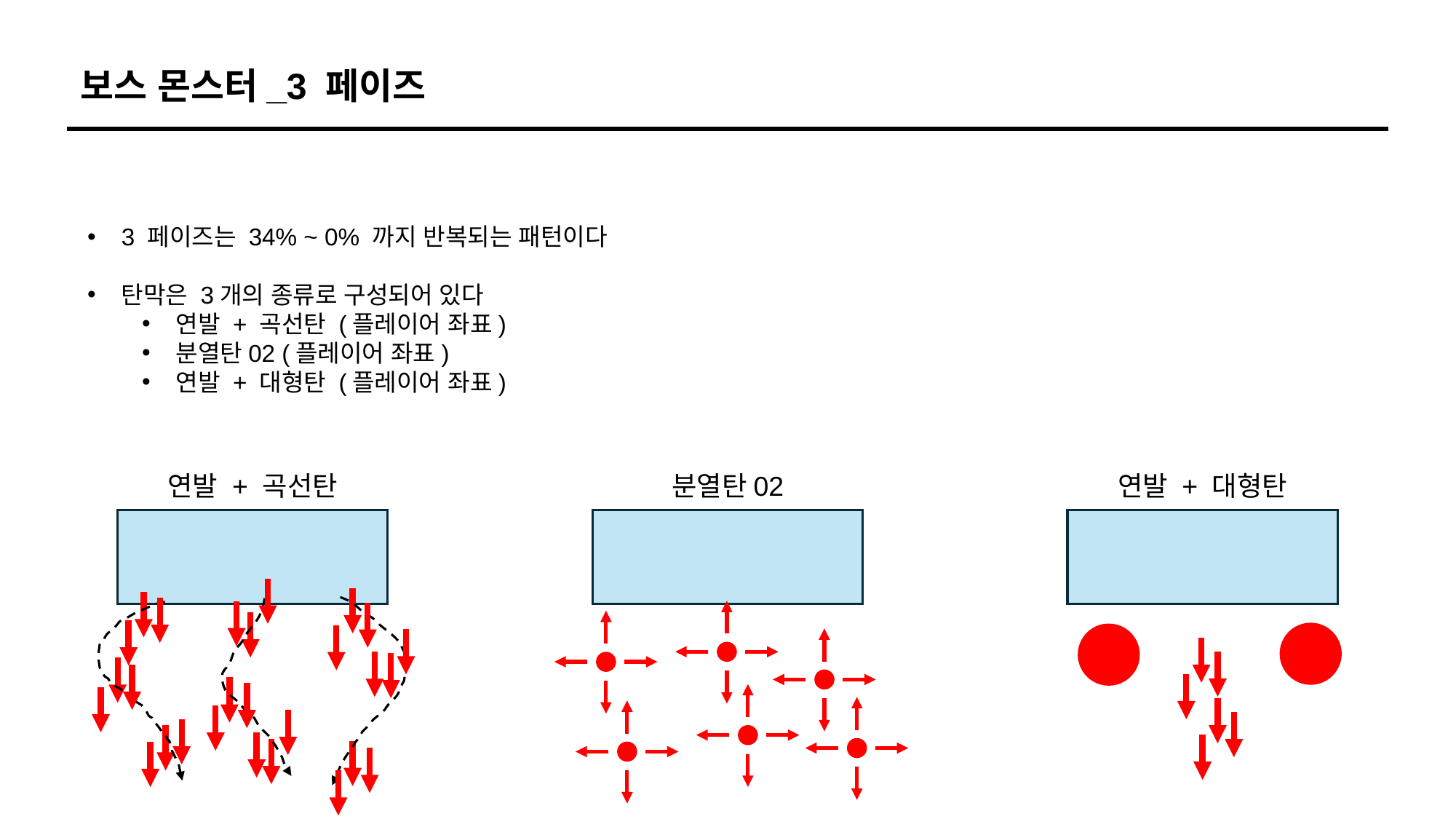

보스 몬스터_3 페이즈
3 페이즈는 34% ~ 0% 까지 반복되는 패턴이다
탄막은 3개의 종류로 구성되어 있다
연발 + 곡선탄 (플레이어 좌표)
분열탄02 (플레이어 좌표)
연발 + 대형탄 (플레이어 좌표)

연발 + 곡선탄
분열탄02
연발 + 대형탄